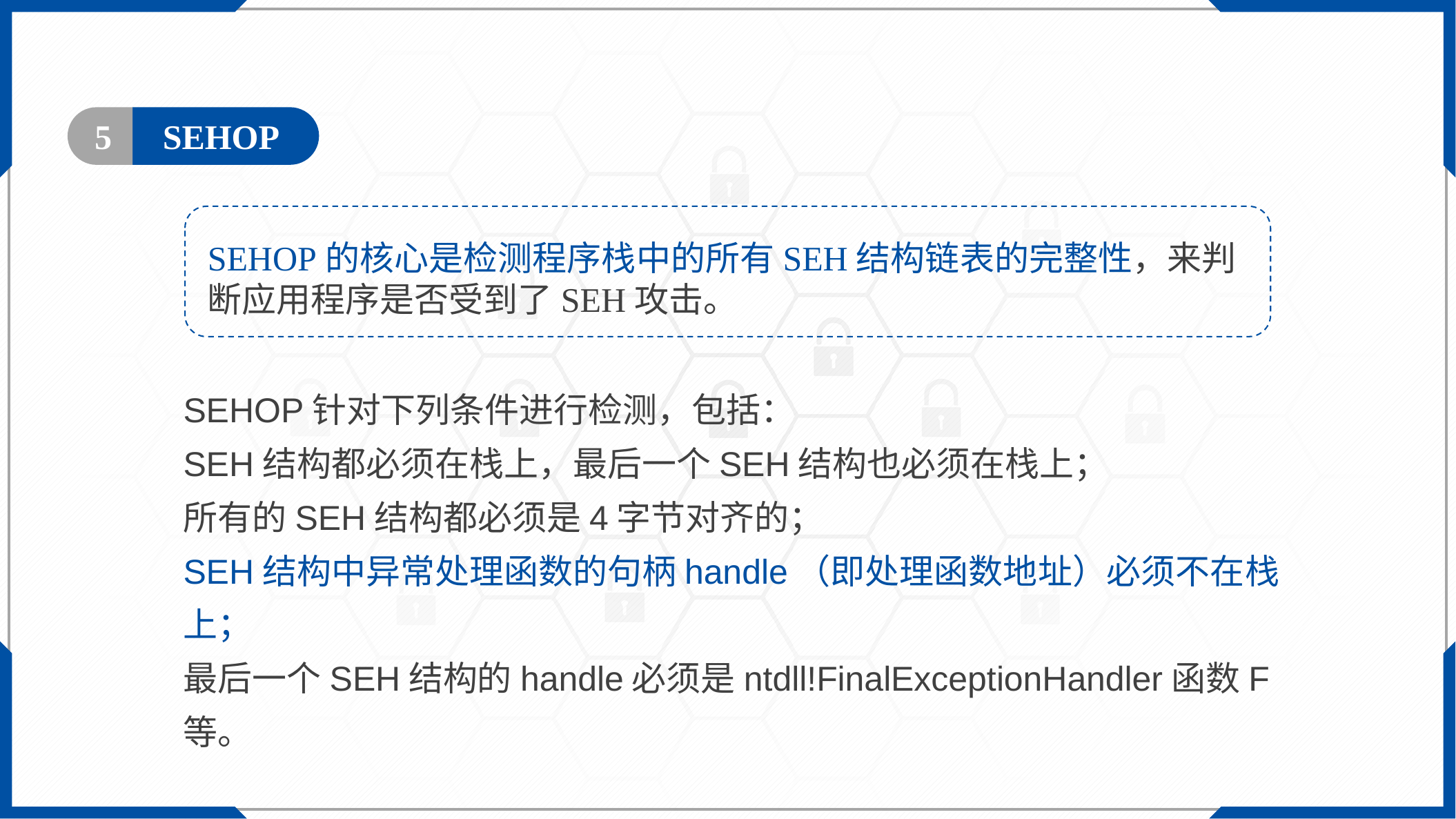

5
SEHOP

SEHOP的核心是检测程序栈中的所有SEH结构链表的完整性，来判断应用程序是否受到了SEH攻击。
SEHOP针对下列条件进行检测，包括：
SEH结构都必须在栈上，最后一个SEH结构也必须在栈上；
所有的SEH结构都必须是4字节对齐的；
SEH结构中异常处理函数的句柄handle（即处理函数地址）必须不在栈上；
最后一个SEH结构的handle必须是ntdll!FinalExceptionHandler函数F等。